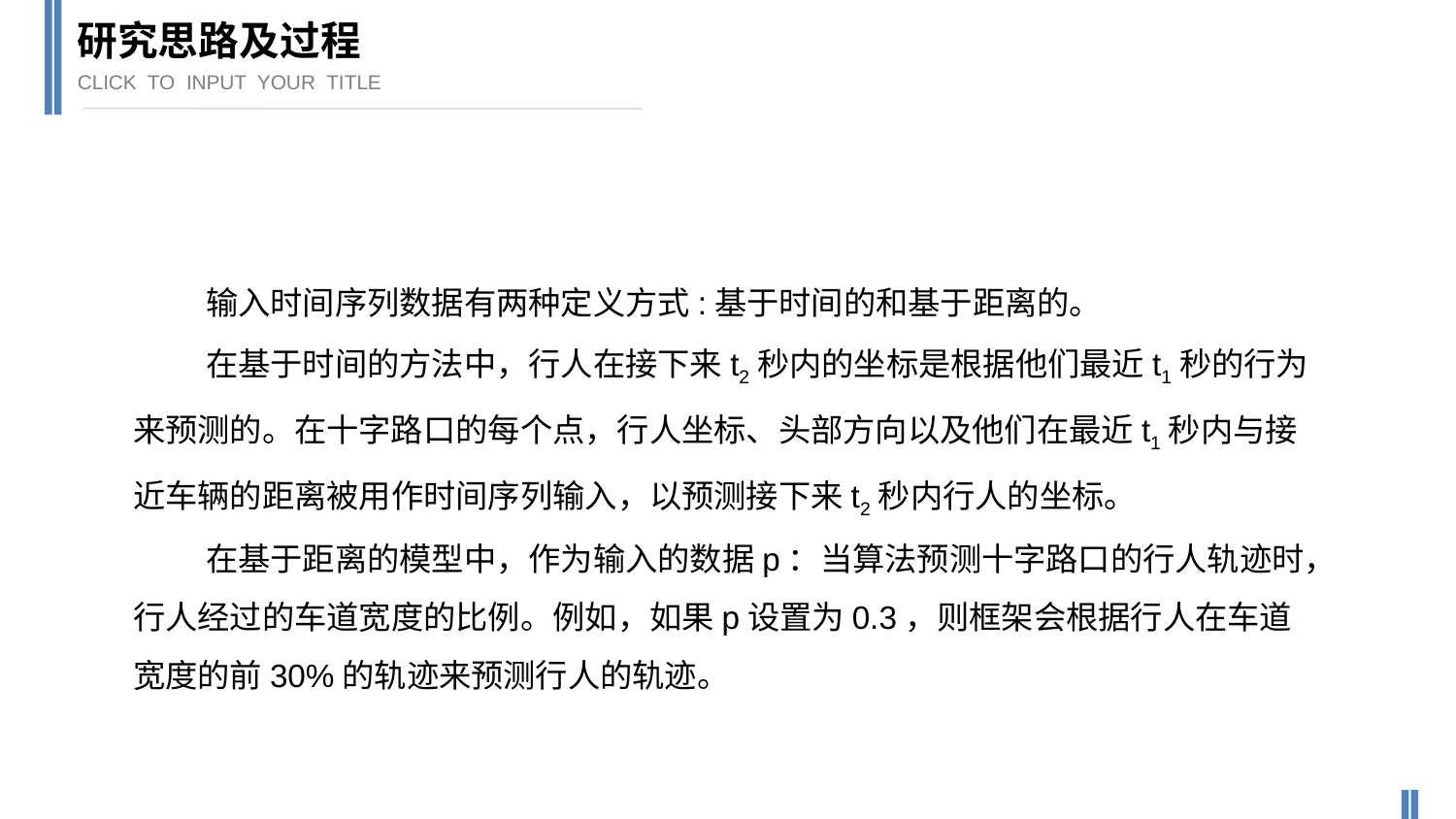

研究思路及过程
CLICK  TO  INPUT  YOUR  TITLE
输入时间序列数据有两种定义方式:基于时间的和基于距离的。
在基于时间的方法中，行人在接下来t2秒内的坐标是根据他们最近t1秒的行为来预测的。在十字路口的每个点，行人坐标、头部方向以及他们在最近t1秒内与接近车辆的距离被用作时间序列输入，以预测接下来t2秒内行人的坐标。
在基于距离的模型中，作为输入的数据p：当算法预测十字路口的行人轨迹时，行人经过的车道宽度的比例。例如，如果p设置为0.3，则框架会根据行人在车道宽度的前30%的轨迹来预测行人的轨迹。